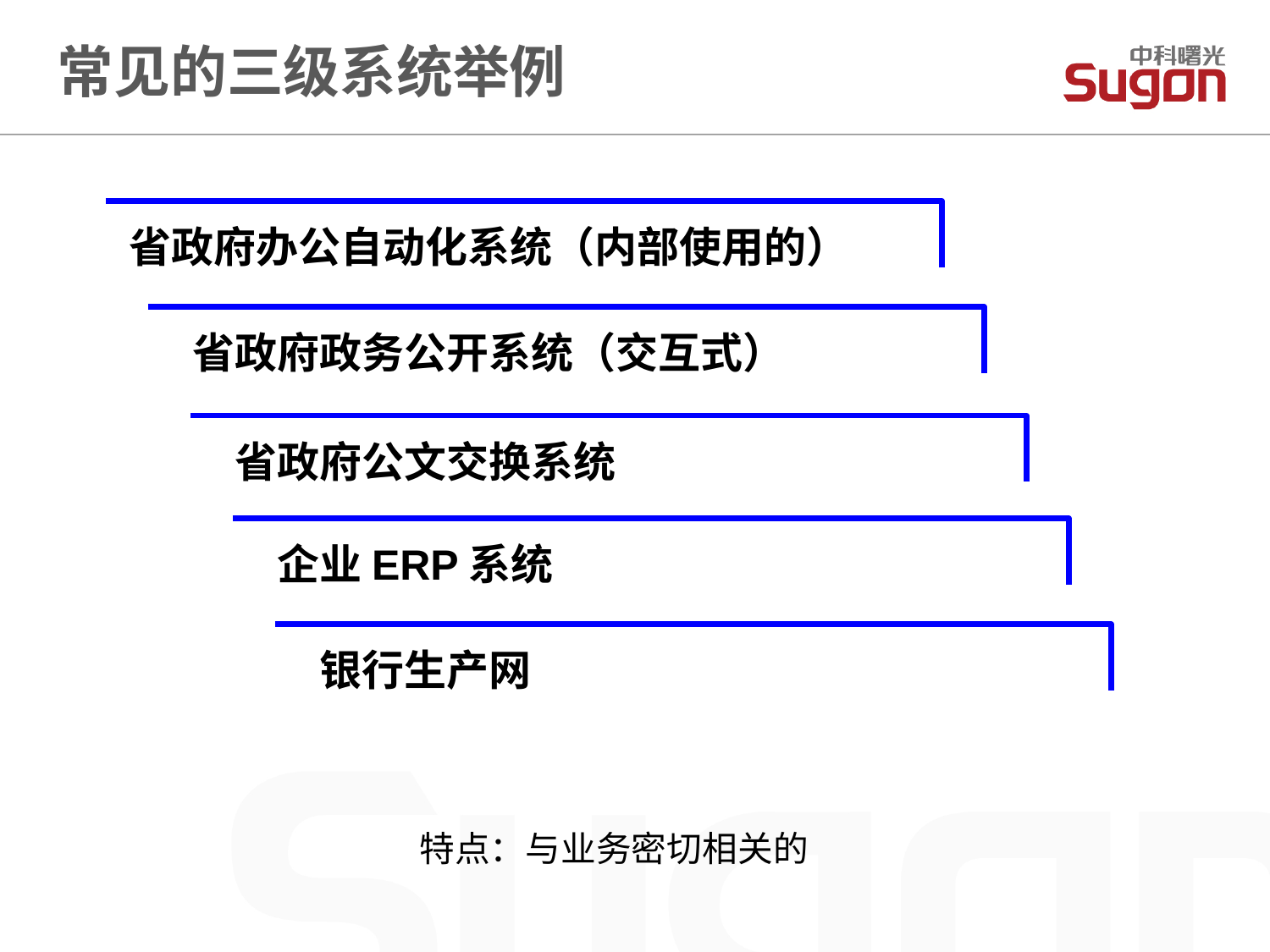

# 常见的三级系统举例

省政府办公自动化系统（内部使用的）

省政府政务公开系统（交互式）

省政府公文交换系统

企业ERP系统

银行生产网
特点：与业务密切相关的